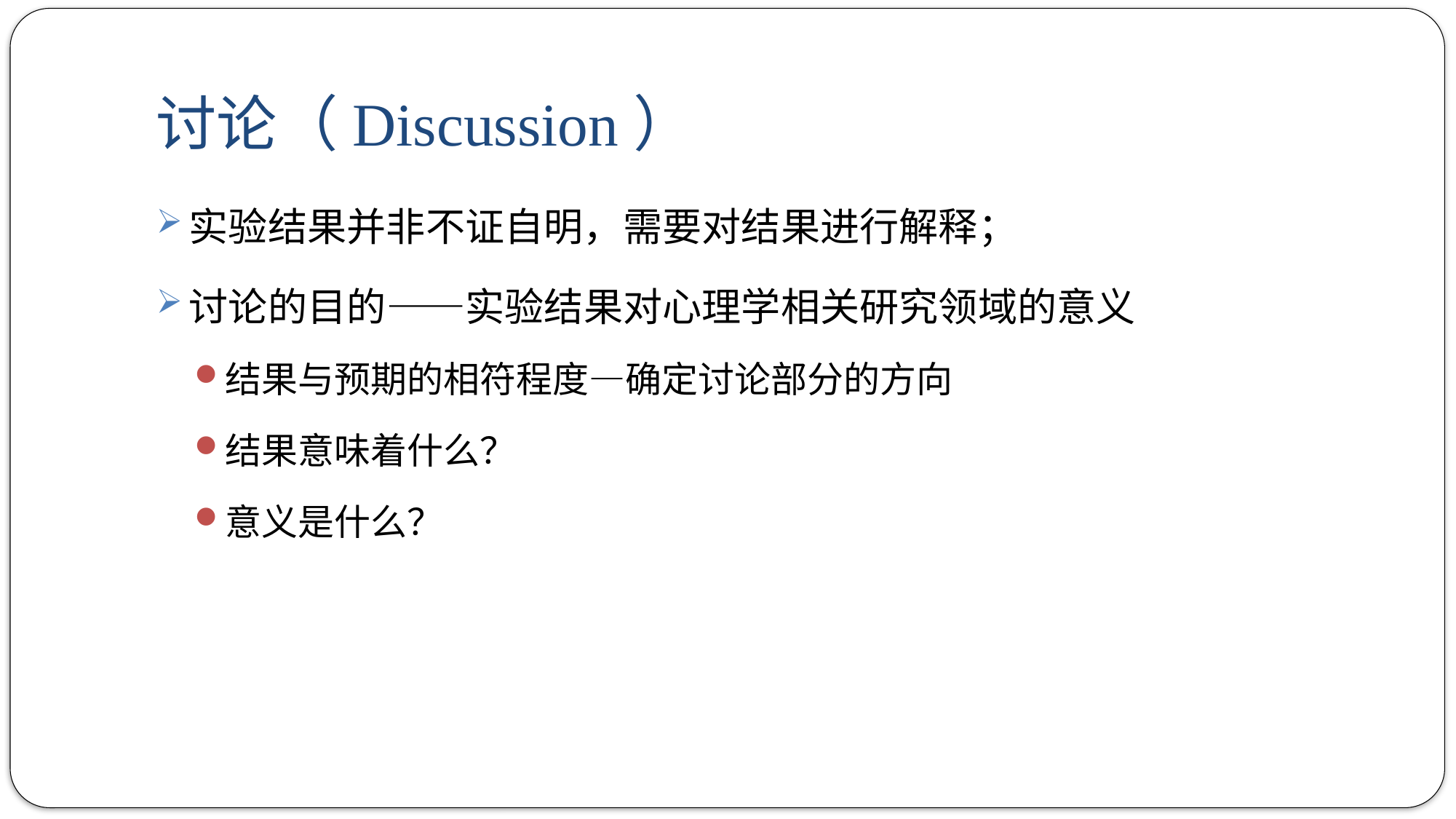

# 讨论（Discussion）
实验结果并非不证自明，需要对结果进行解释；
讨论的目的——实验结果对心理学相关研究领域的意义
结果与预期的相符程度—确定讨论部分的方向
结果意味着什么？
意义是什么？